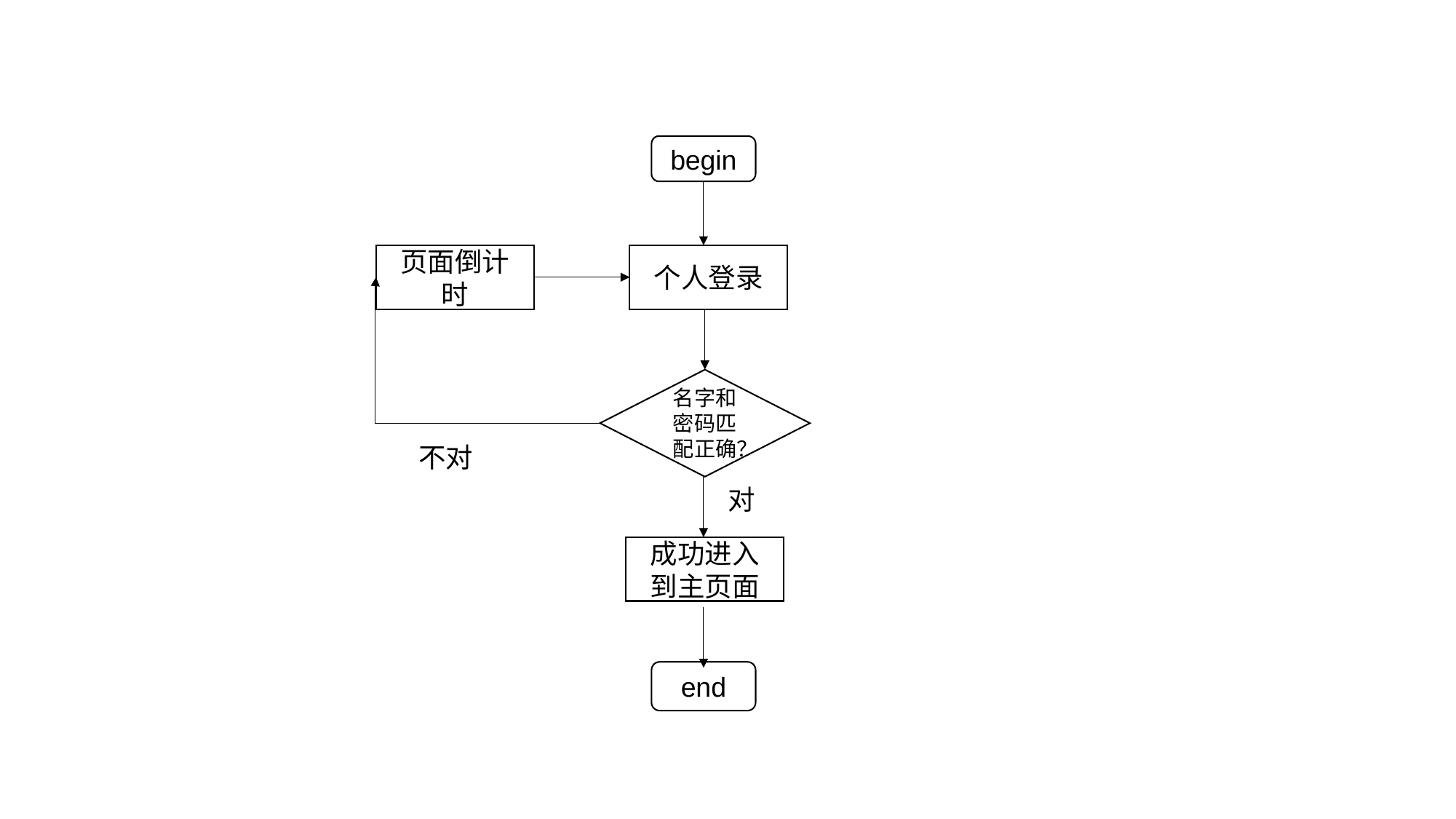

begin
页面倒计时
个人登录
名字和密码匹配正确？
不对
对
成功进入到主页面
end